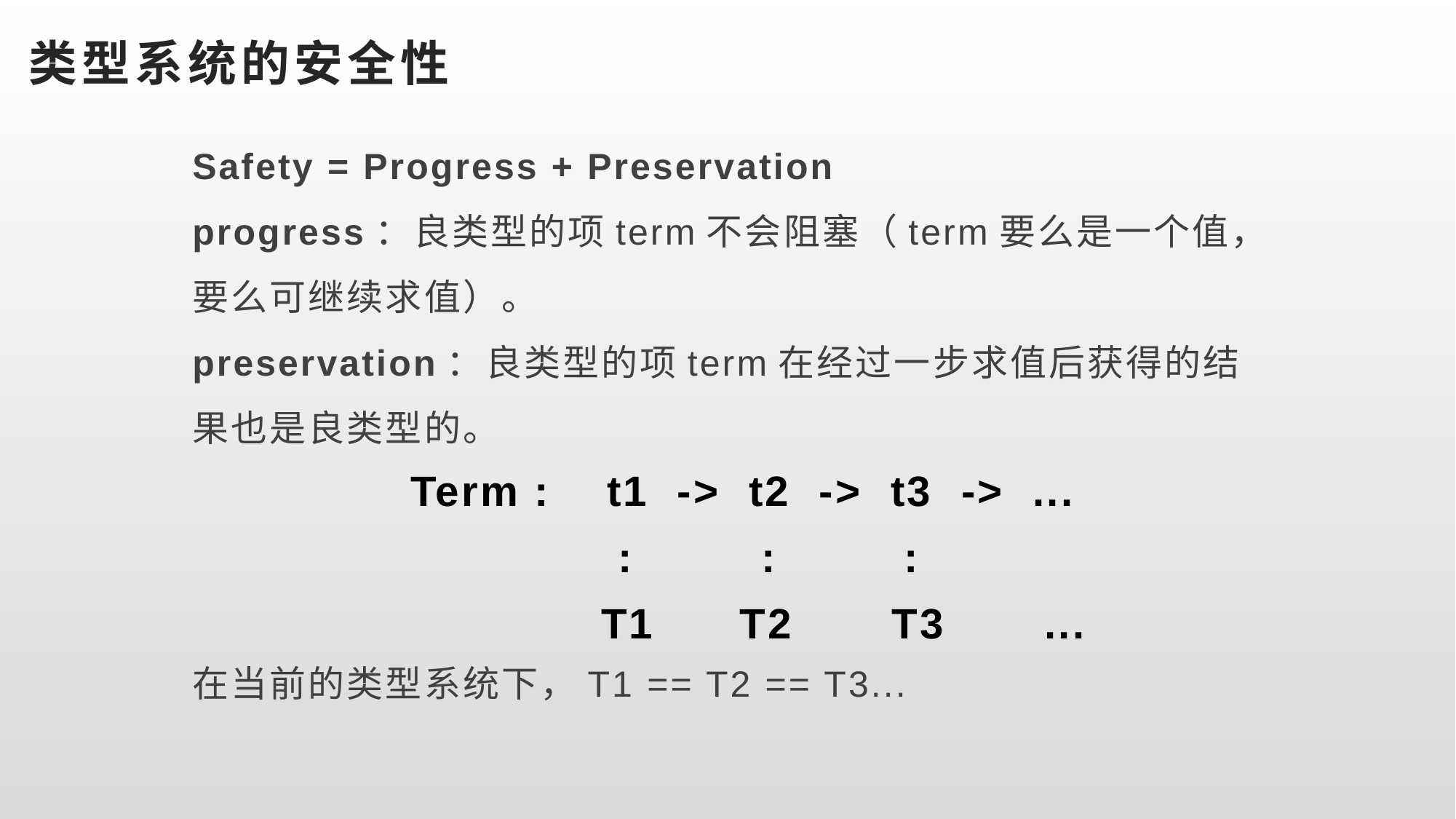

# 类型系统的安全性
Safety = Progress + Preservation
progress：良类型的项term不会阻塞（term要么是一个值，要么可继续求值）。
preservation：良类型的项term在经过一步求值后获得的结果也是良类型的。
		Term :    t1  ->  t2  ->  t3  ->  ...
			       :         :         :
                             T1      T2       T3       ...
在当前的类型系统下，T1 == T2 == T3...